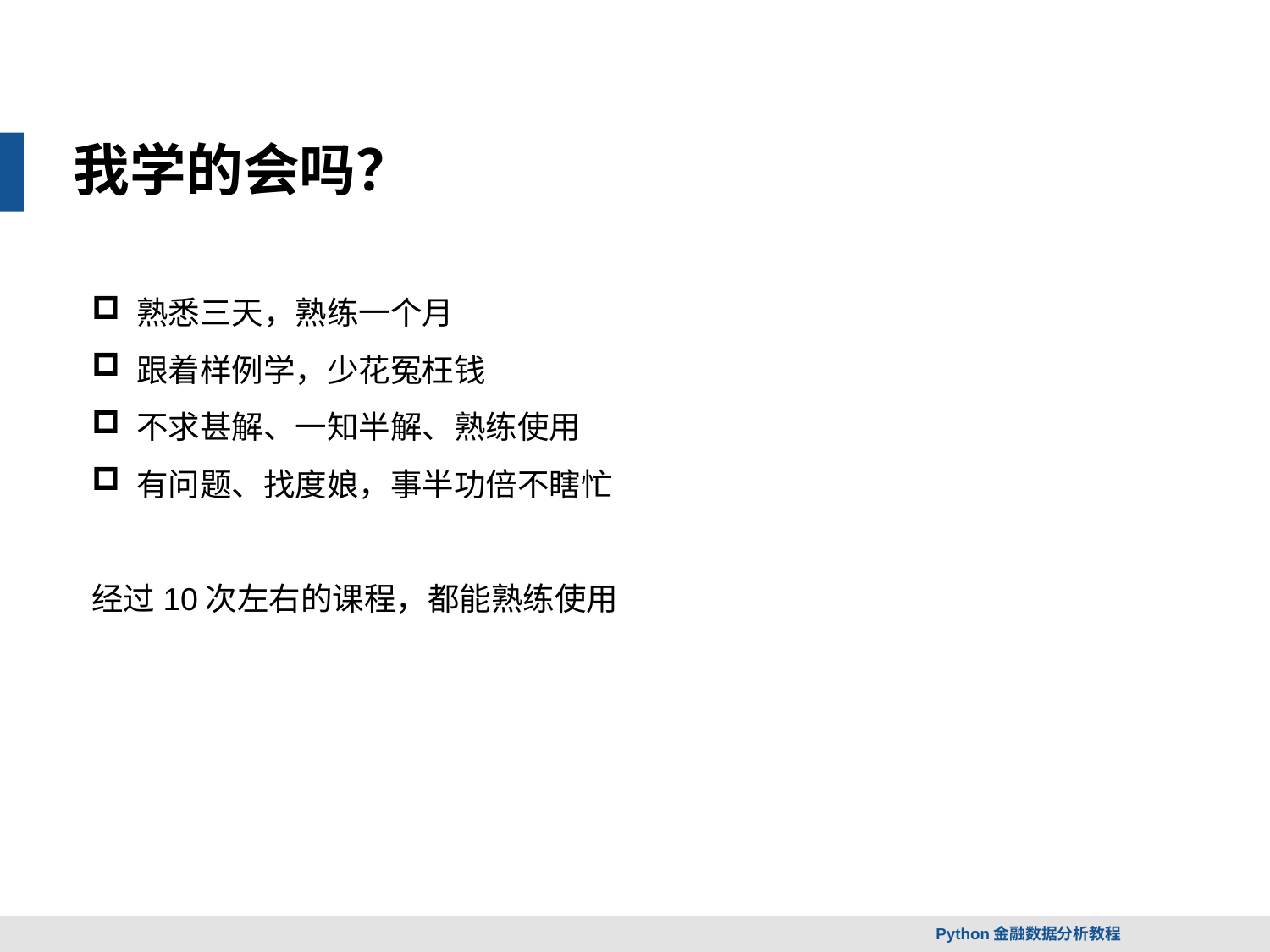

我学的会吗？

 熟悉三天，熟练一个月
 跟着样例学，少花冤枉钱
 不求甚解、一知半解、熟练使用
 有问题、找度娘，事半功倍不瞎忙

经过10次左右的课程，都能熟练使用
Python金融数据分析教程